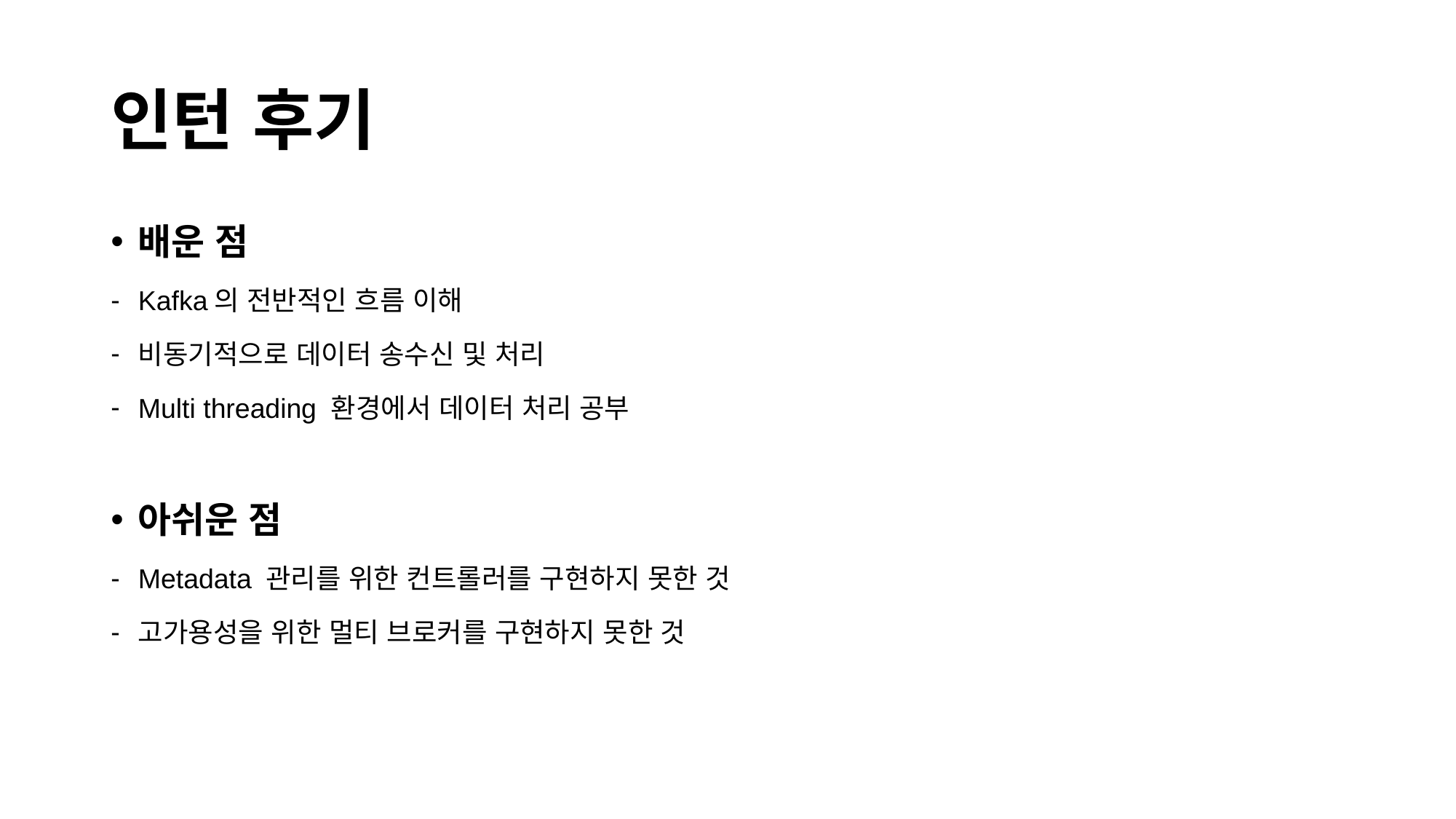

# 인턴 후기
배운 점
Kafka의 전반적인 흐름 이해
비동기적으로 데이터 송수신 및 처리
Multi threading 환경에서 데이터 처리 공부

아쉬운 점
Metadata 관리를 위한 컨트롤러를 구현하지 못한 것
고가용성을 위한 멀티 브로커를 구현하지 못한 것